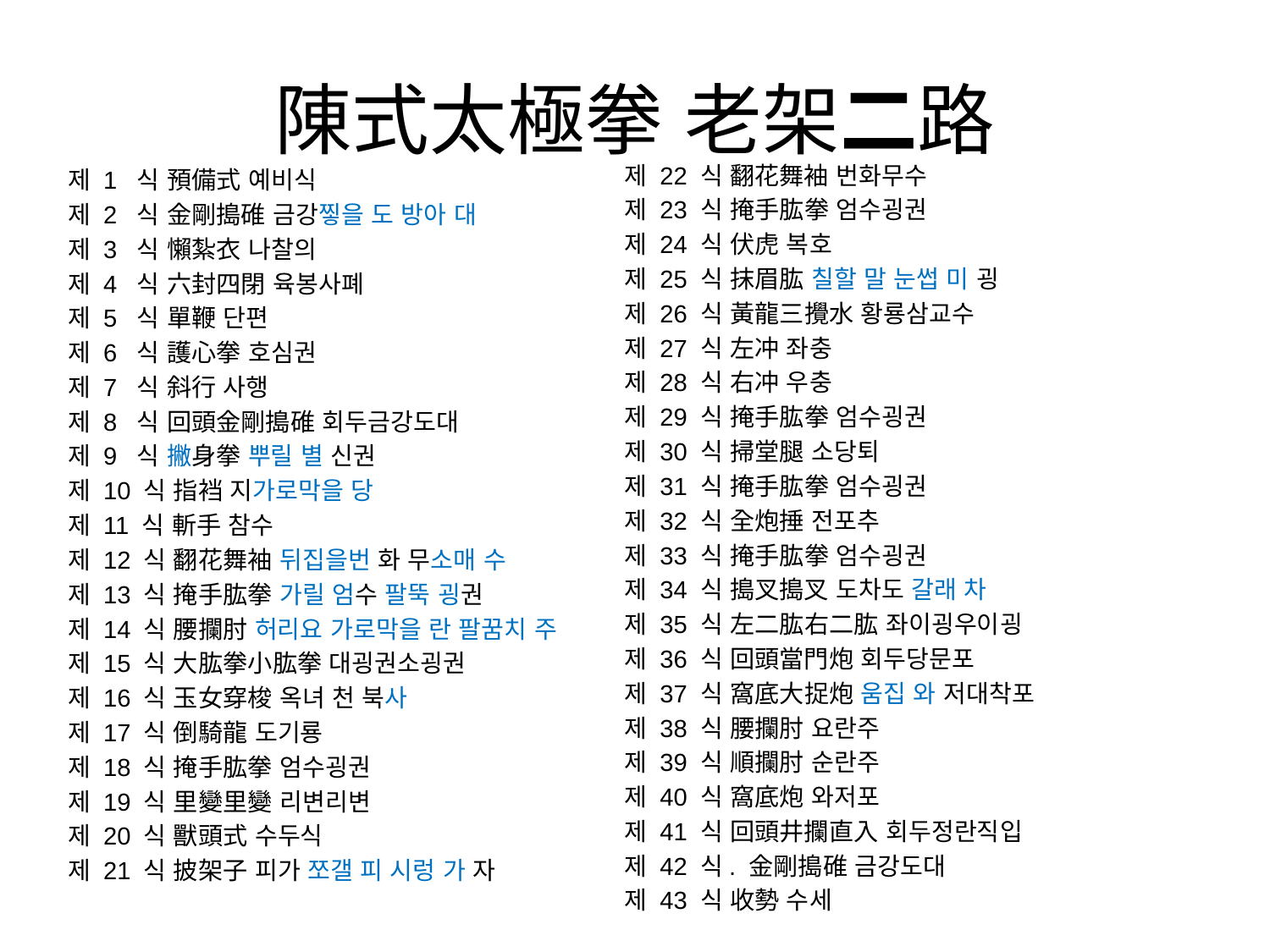

# 陳式太極拳 老架二路
제 22 식 翻花舞袖 번화무수
제 23 식 掩手肱拳 엄수굉권
제 24 식 伏虎 복호
제 25 식 抹眉肱 칠할 말 눈썹 미 굉
제 26 식 黃龍三攪水 황룡삼교수
제 27 식 左冲 좌충
제 28 식 右冲 우충
제 29 식 掩手肱拳 엄수굉권
제 30 식 掃堂腿 소당퇴
제 31 식 掩手肱拳 엄수굉권
제 32 식 全炮捶 전포추
제 33 식 掩手肱拳 엄수굉권
제 34 식 搗叉搗叉 도차도 갈래 차
제 35 식 左二肱右二肱 좌이굉우이굉
제 36 식 回頭當門炮 회두당문포
제 37 식 窩底大捉炮 움집 와 저대착포
제 38 식 腰攔肘 요란주
제 39 식 順攔肘 순란주
제 40 식 窩底炮 와저포
제 41 식 回頭井攔直入 회두정란직입
제 42 식. 金剛搗碓 금강도대
제 43 식 收勢 수세
제 1  식 預備式 예비식
제 2  식 金剛搗碓 금강찧을 도 방아 대
제 3  식 懶紮衣 나찰의
제 4  식 六封四閉 육봉사폐
제 5  식 單鞭 단편
제 6  식 護心拳 호심권
제 7  식 斜行 사행
제 8  식 回頭金剛搗碓 회두금강도대
제 9  식 撇身拳 뿌릴 별 신권
제 10 식 指裆 지가로막을 당
제 11 식 斬手 참수
제 12 식 翻花舞袖 뒤집을번 화 무소매 수
제 13 식 掩手肱拳 가릴 엄수 팔뚝 굉권
제 14 식 腰攔肘 허리요 가로막을 란 팔꿈치 주
제 15 식 大肱拳小肱拳 대굉권소굉권
제 16 식 玉女穿梭 옥녀 천 북사
제 17 식 倒騎龍 도기룡
제 18 식 掩手肱拳 엄수굉권
제 19 식 里變里變 리변리변
제 20 식 獸頭式 수두식
제 21 식 披架子 피가 쪼갤 피 시렁 가 자